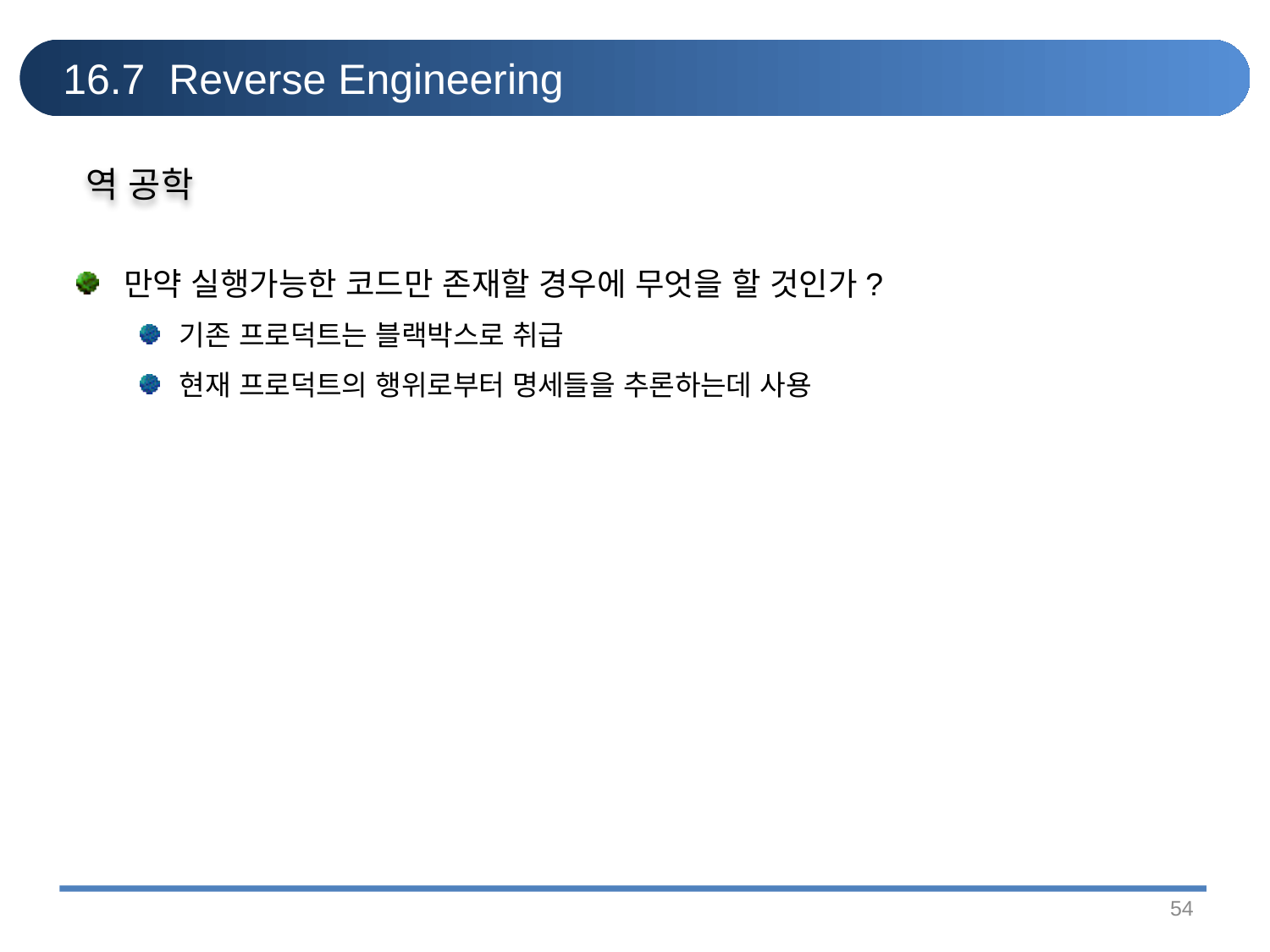

# 16.7  Reverse Engineering
역 공학
만약 실행가능한 코드만 존재할 경우에 무엇을 할 것인가?
기존 프로덕트는 블랙박스로 취급
현재 프로덕트의 행위로부터 명세들을 추론하는데 사용
54